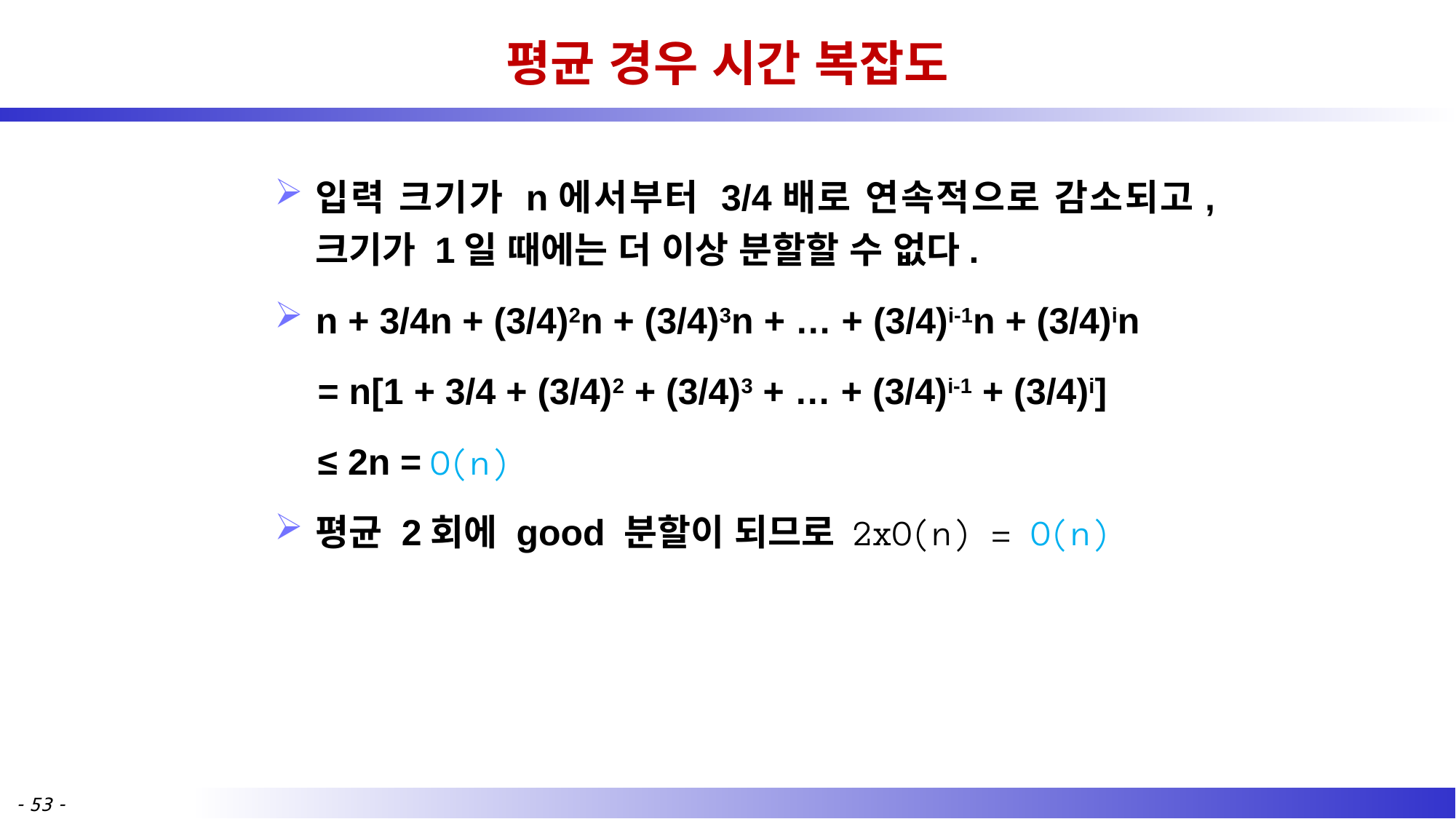

# 평균 경우 시간 복잡도
입력 크기가 n에서부터 3/4배로 연속적으로 감소되고, 크기가 1일 때에는 더 이상 분할할 수 없다.
n + 3/4n + (3/4)2n + (3/4)3n + … + (3/4)i-1n + (3/4)in
= n[1 + 3/4 + (3/4)2 + (3/4)3 + … + (3/4)i-1 + (3/4)i]
≤ 2n = O(n)
평균 2회에 good 분할이 되므로 2xO(n) = O(n)
- 53 -